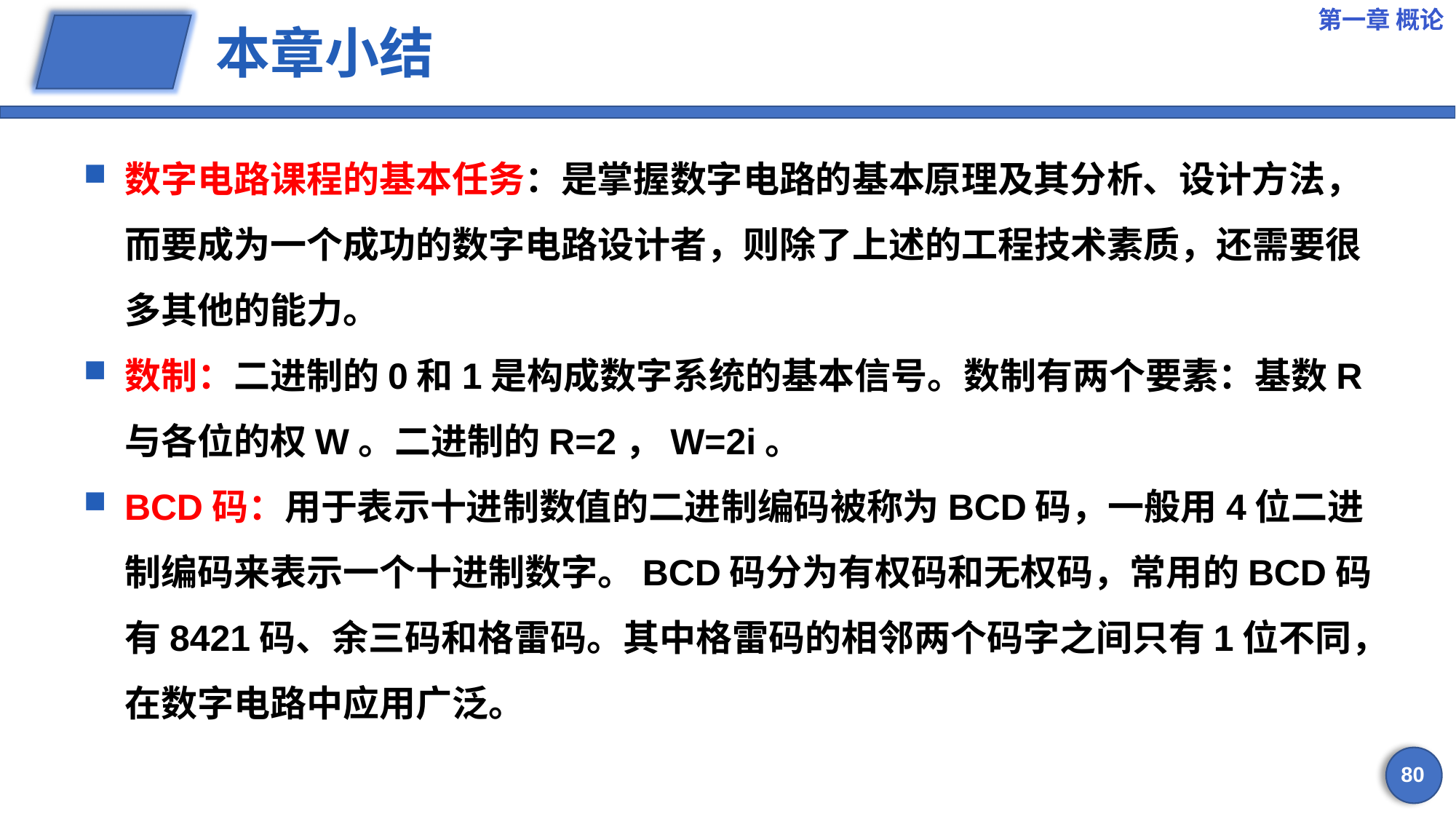

第一章 概论
# 本章小结

数字电路课程的基本任务：是掌握数字电路的基本原理及其分析、设计方法，而要成为一个成功的数字电路设计者，则除了上述的工程技术素质，还需要很多其他的能力。
数制：二进制的0和1是构成数字系统的基本信号。数制有两个要素：基数R与各位的权W。二进制的R=2，W=2i。
BCD码：用于表示十进制数值的二进制编码被称为BCD码，一般用4位二进制编码来表示一个十进制数字。BCD码分为有权码和无权码，常用的BCD码有8421码、余三码和格雷码。其中格雷码的相邻两个码字之间只有1位不同，在数字电路中应用广泛。
80